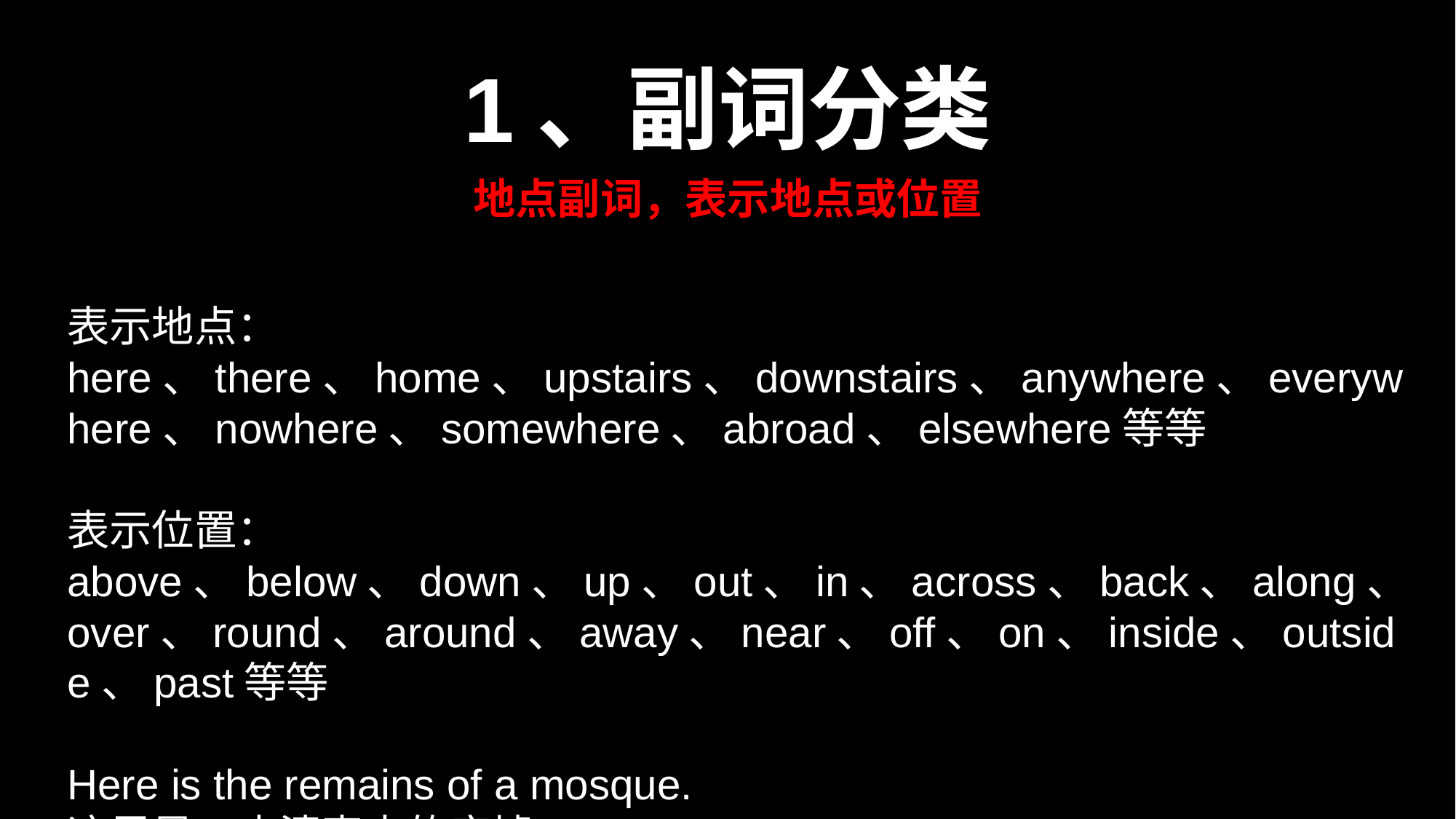

1、副词分类
地点副词，表示地点或位置
表示地点：here、there、home、upstairs、downstairs、anywhere、everywhere、nowhere、somewhere、abroad、elsewhere等等

表示位置：above、below、down、up、out、in、across、back、along、over、round、around、away、near、off、on、inside、outside、past等等

Here is the remains of a mosque.
这里是一座清真寺的废墟